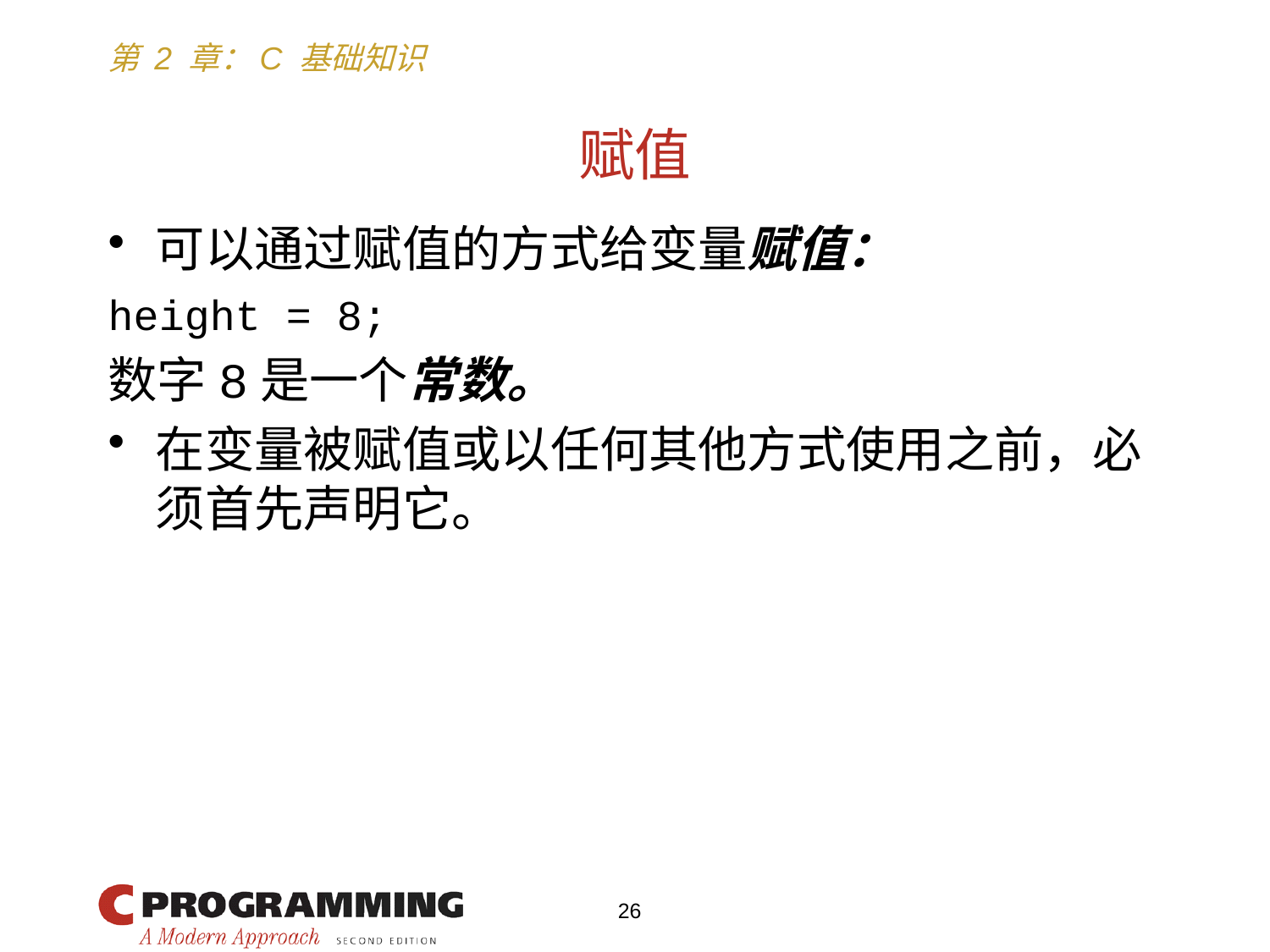

# 赋值
可以通过赋值的方式给变量赋值：
height = 8;
数字8是一个常数。
在变量被赋值或以任何其他方式使用之前，必须首先声明它。
26